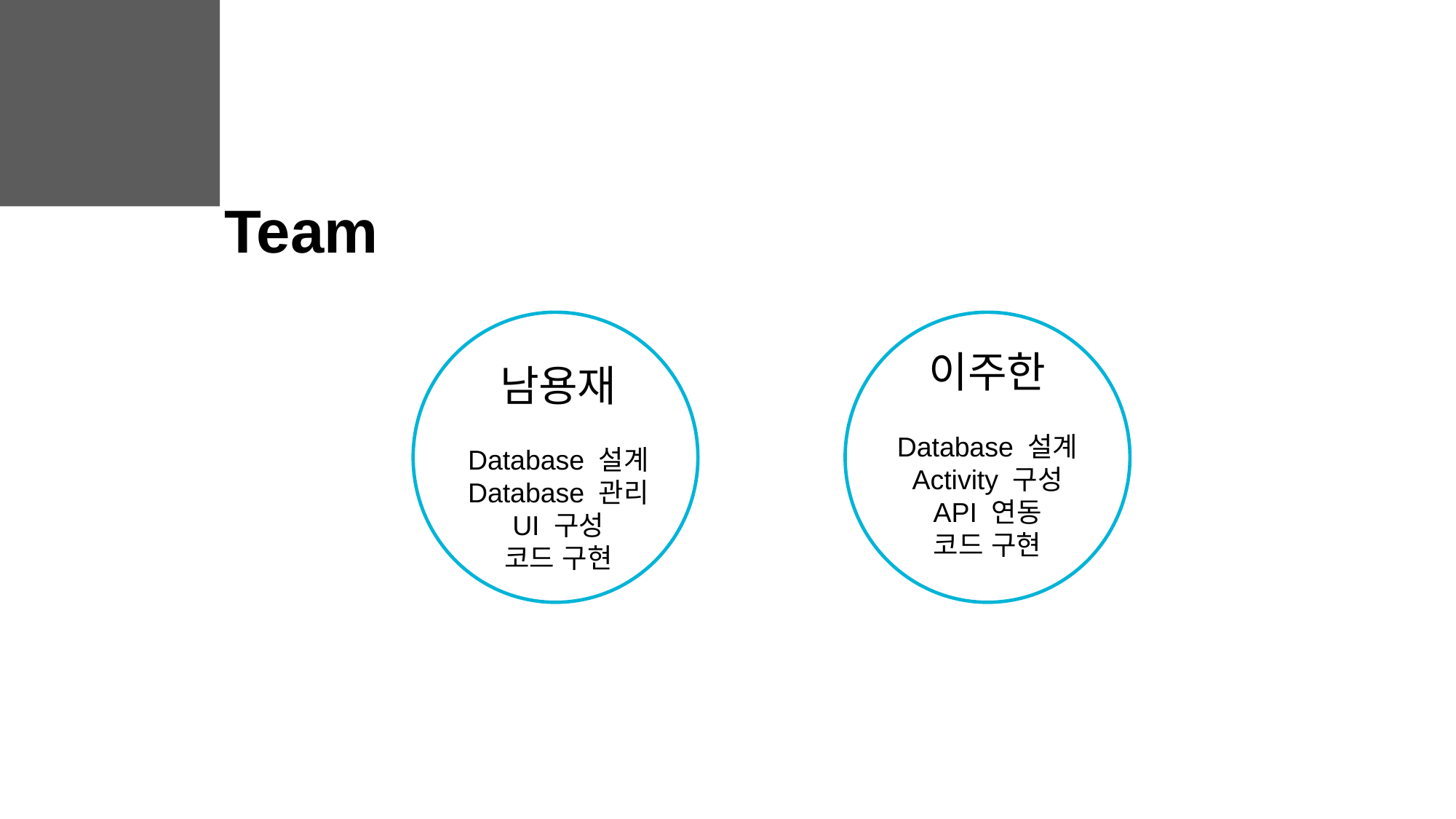

Team

이주한

Database 설계
Activity 구성
API 연동
코드 구현

남용재

Database 설계
Database 관리
UI 구성
코드 구현